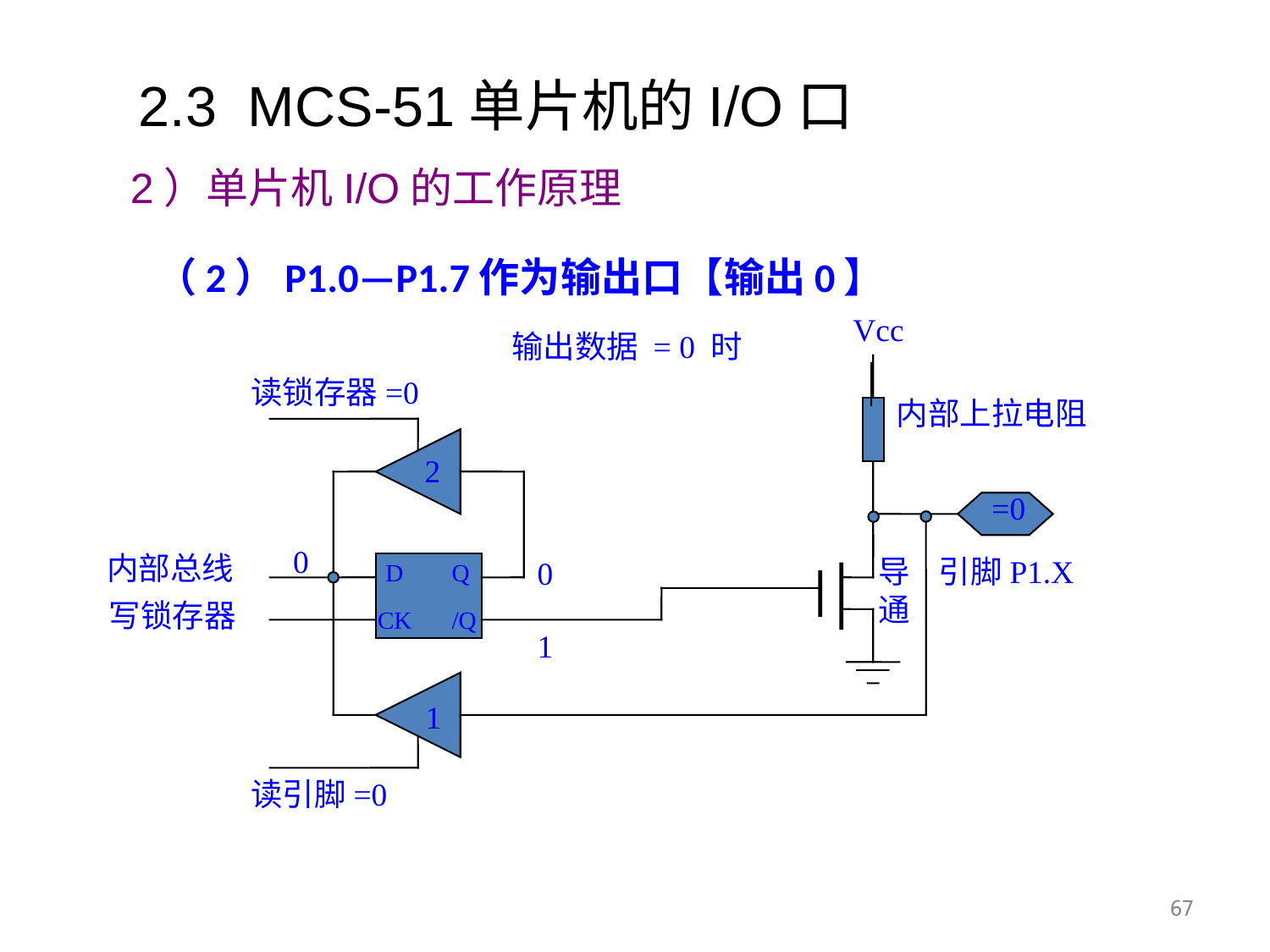

# 2.3  MCS-51单片机的I/O口
2）单片机I/O的工作原理
  （2）P1.0—P1.7作为输出口【输出0】
Vcc
输出数据 = 0 时

读锁存器=0
内部上拉电阻

2

=0

0

内部总线
导通
引脚P1.X
0
D
Q

写锁存器
CK
/Q

1

1

读引脚=0

67